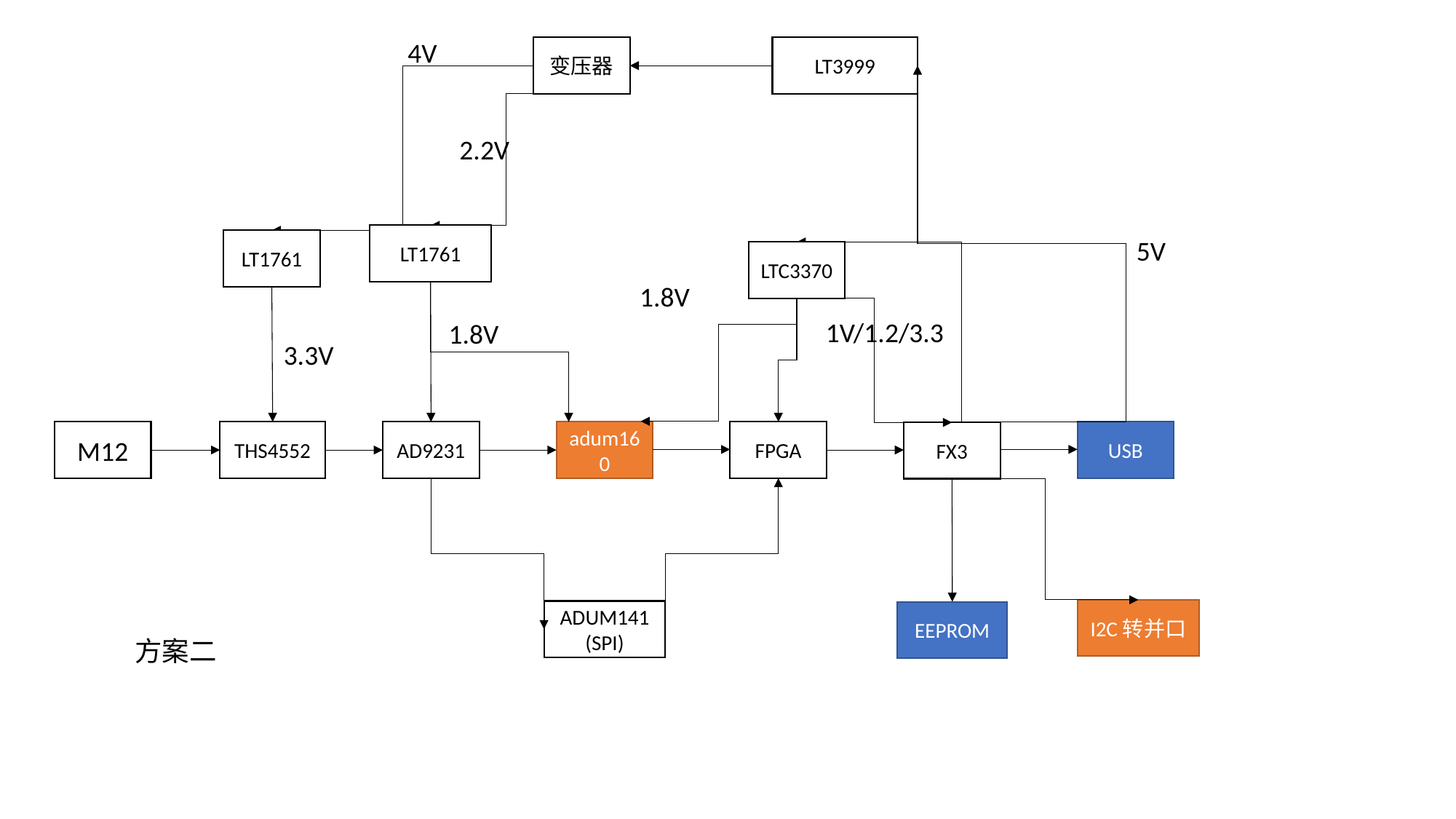

4V
变压器
LT3999
2.2V
LT1761
5V
LT1761
LTC3370
1.8V
1V/1.2/3.3
1.8V
3.3V
THS4552
AD9231
adum160
FPGA
USB
M12
FX3
I2C转并口
ADUM141
(SPI)
EEPROM
方案二